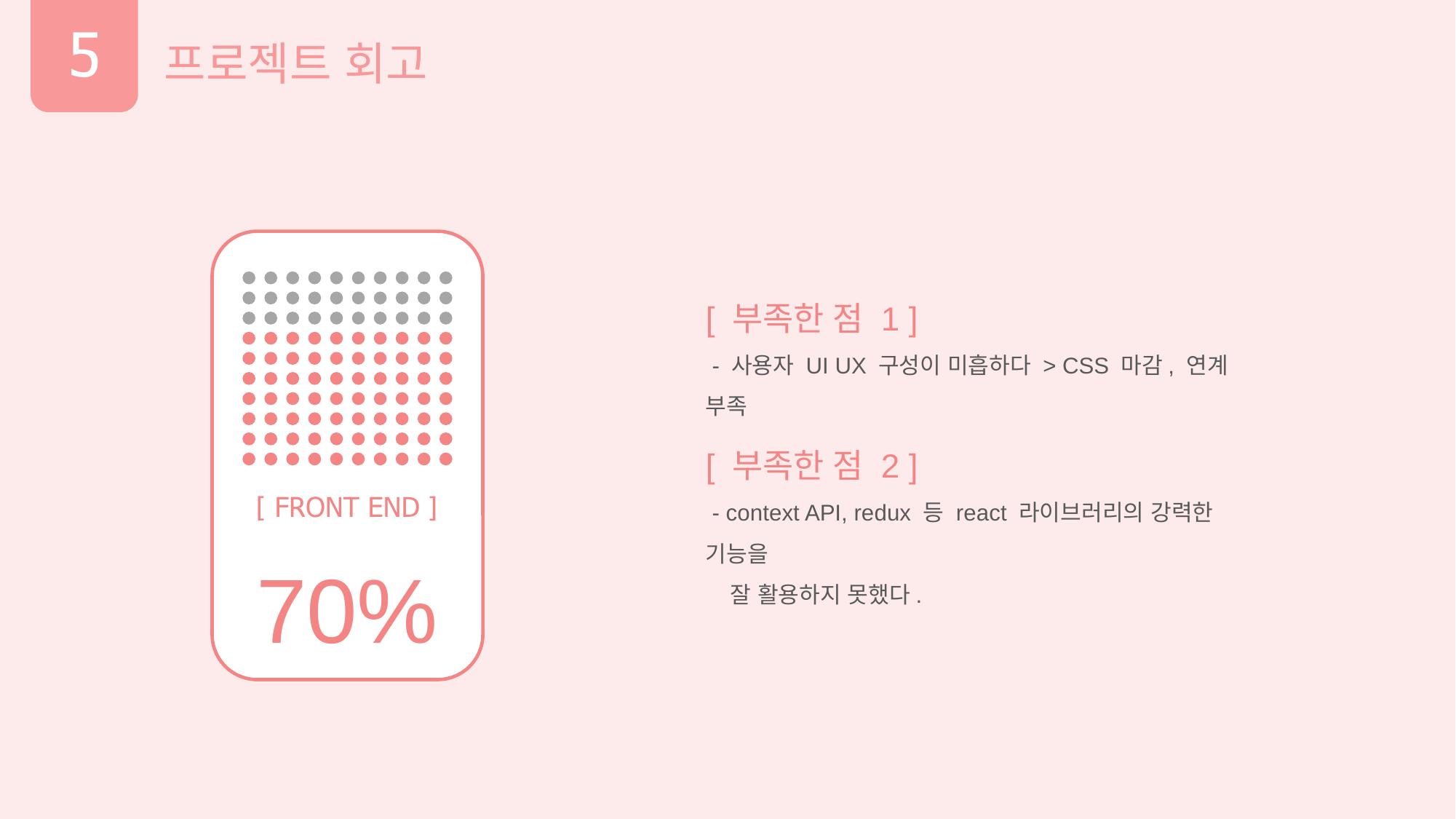

5
프로젝트 회고

[ 부족한 점 1 ]
 - 사용자 UI UX 구성이 미흡하다 > CSS 마감, 연계 부족

[ 부족한 점 2 ]
 - context API, redux 등 react 라이브러리의 강력한 기능을
   잘 활용하지 못했다.

[ FRONT END ]
70%